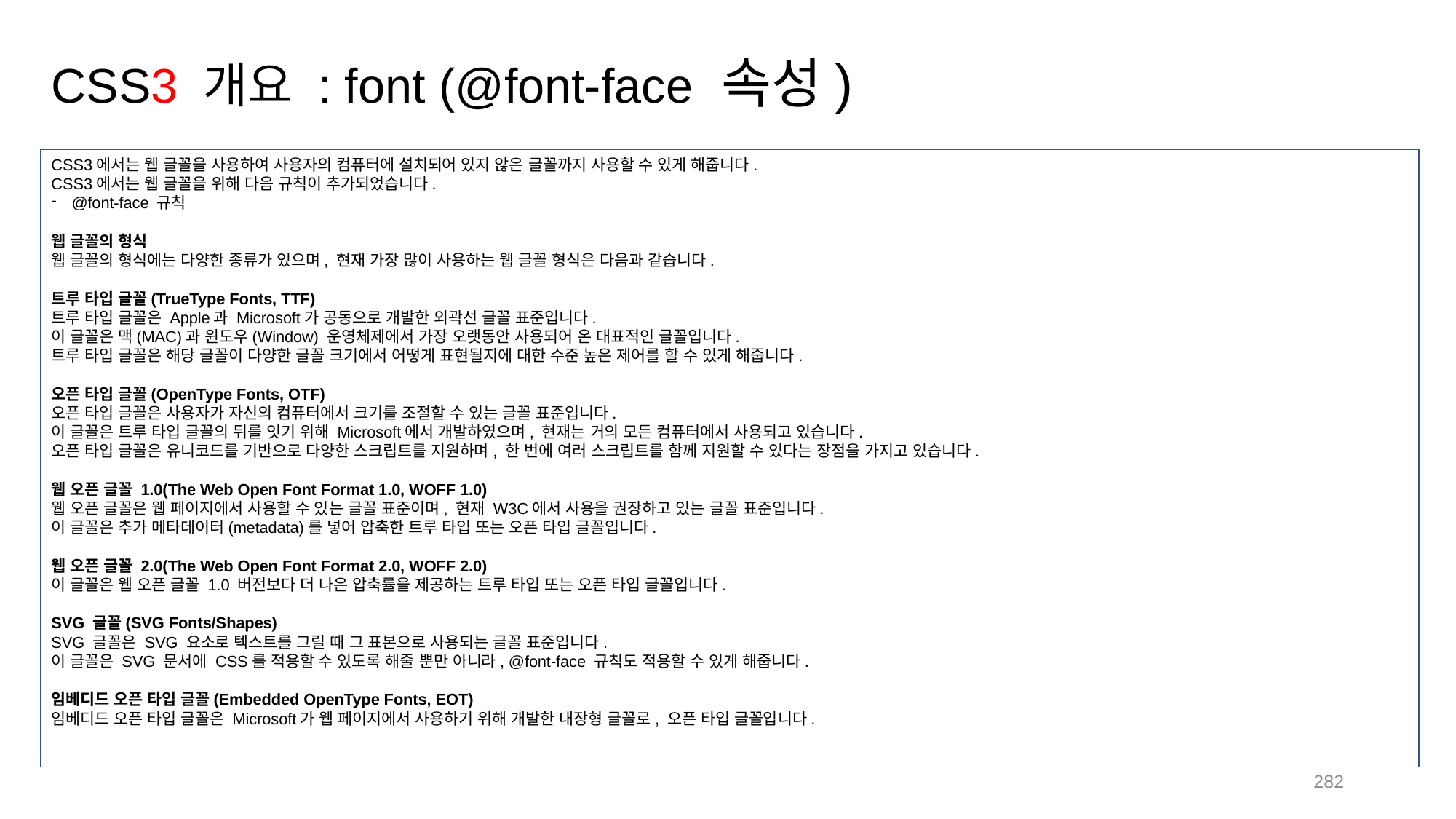

# CSS3 개요 : font (@font-face 속성)
CSS3에서는 웹 글꼴을 사용하여 사용자의 컴퓨터에 설치되어 있지 않은 글꼴까지 사용할 수 있게 해줍니다.
CSS3에서는 웹 글꼴을 위해 다음 규칙이 추가되었습니다.
@font-face 규칙

웹 글꼴의 형식
웹 글꼴의 형식에는 다양한 종류가 있으며, 현재 가장 많이 사용하는 웹 글꼴 형식은 다음과 같습니다.

트루 타입 글꼴(TrueType Fonts, TTF)
트루 타입 글꼴은 Apple과 Microsoft가 공동으로 개발한 외곽선 글꼴 표준입니다.
이 글꼴은 맥(MAC)과 윈도우(Window) 운영체제에서 가장 오랫동안 사용되어 온 대표적인 글꼴입니다.
트루 타입 글꼴은 해당 글꼴이 다양한 글꼴 크기에서 어떻게 표현될지에 대한 수준 높은 제어를 할 수 있게 해줍니다.

오픈 타입 글꼴(OpenType Fonts, OTF)
오픈 타입 글꼴은 사용자가 자신의 컴퓨터에서 크기를 조절할 수 있는 글꼴 표준입니다.
이 글꼴은 트루 타입 글꼴의 뒤를 잇기 위해 Microsoft에서 개발하였으며, 현재는 거의 모든 컴퓨터에서 사용되고 있습니다.
오픈 타입 글꼴은 유니코드를 기반으로 다양한 스크립트를 지원하며, 한 번에 여러 스크립트를 함께 지원할 수 있다는 장점을 가지고 있습니다.

웹 오픈 글꼴 1.0(The Web Open Font Format 1.0, WOFF 1.0)
웹 오픈 글꼴은 웹 페이지에서 사용할 수 있는 글꼴 표준이며, 현재 W3C에서 사용을 권장하고 있는 글꼴 표준입니다.
이 글꼴은 추가 메타데이터(metadata)를 넣어 압축한 트루 타입 또는 오픈 타입 글꼴입니다.

웹 오픈 글꼴 2.0(The Web Open Font Format 2.0, WOFF 2.0)
이 글꼴은 웹 오픈 글꼴 1.0 버전보다 더 나은 압축률을 제공하는 트루 타입 또는 오픈 타입 글꼴입니다.

SVG 글꼴(SVG Fonts/Shapes)
SVG 글꼴은 SVG 요소로 텍스트를 그릴 때 그 표본으로 사용되는 글꼴 표준입니다.
이 글꼴은 SVG 문서에 CSS를 적용할 수 있도록 해줄 뿐만 아니라, @font-face 규칙도 적용할 수 있게 해줍니다.

임베디드 오픈 타입 글꼴(Embedded OpenType Fonts, EOT)
임베디드 오픈 타입 글꼴은 Microsoft가 웹 페이지에서 사용하기 위해 개발한 내장형 글꼴로, 오픈 타입 글꼴입니다.

282